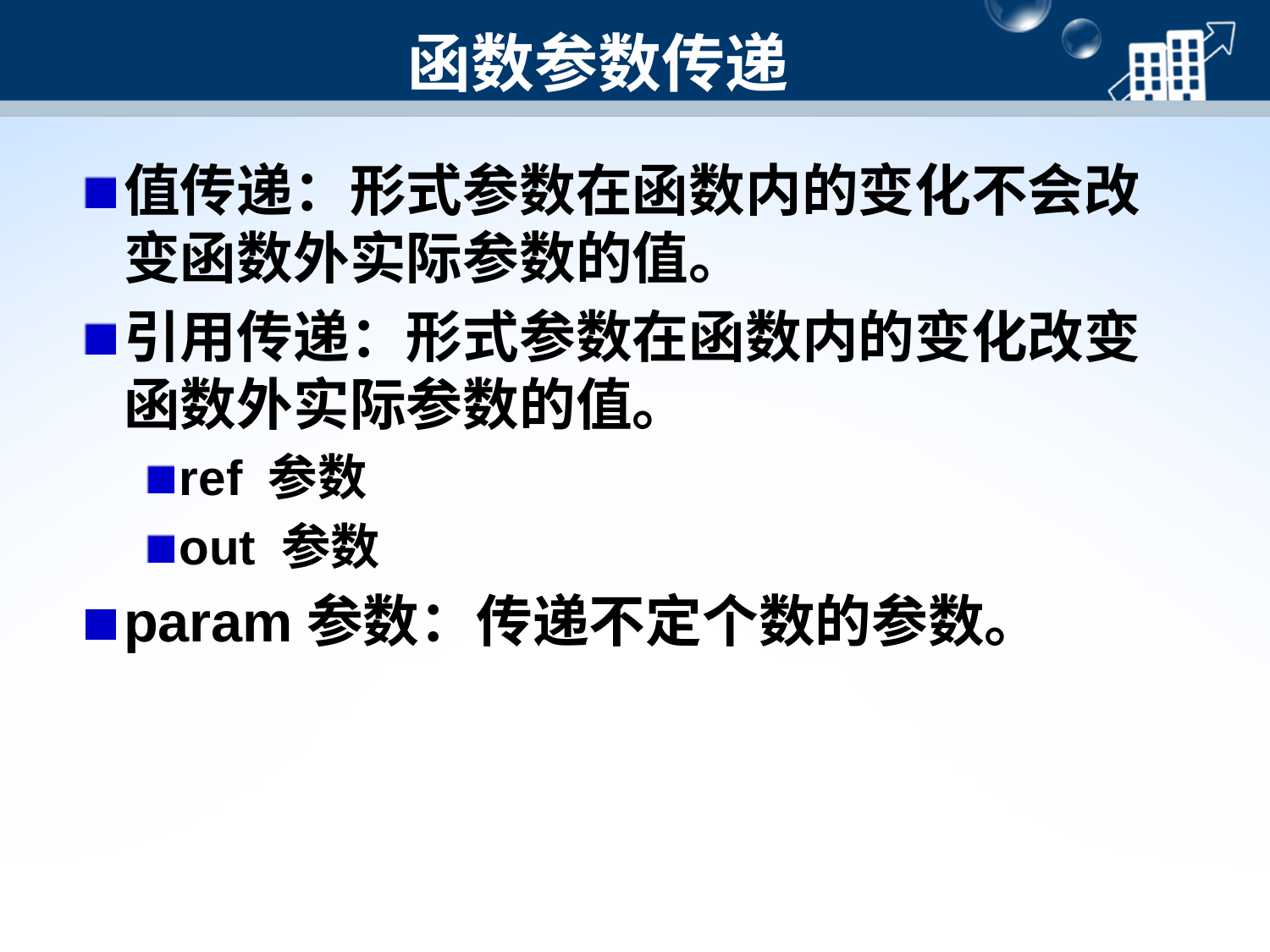

# 函数参数传递
值传递：形式参数在函数内的变化不会改变函数外实际参数的值。
引用传递：形式参数在函数内的变化改变函数外实际参数的值。
ref 参数
out 参数
param参数：传递不定个数的参数。